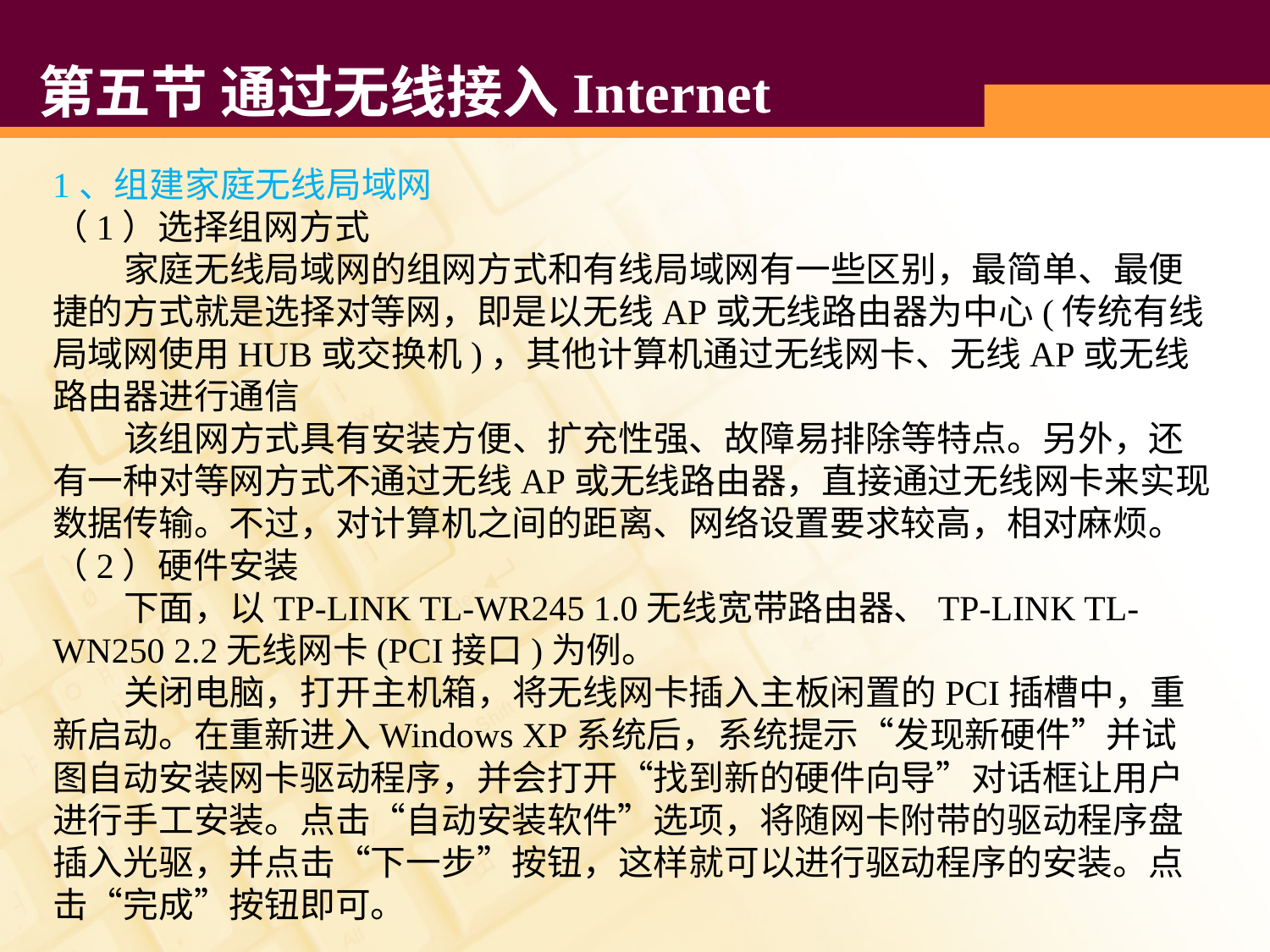

# 第五节 通过无线接入Internet
1、组建家庭无线局域网
（1）选择组网方式
        家庭无线局域网的组网方式和有线局域网有一些区别，最简单、最便捷的方式就是选择对等网，即是以无线AP或无线路由器为中心(传统有线局域网使用HUB或交换机)，其他计算机通过无线网卡、无线AP或无线路由器进行通信
        该组网方式具有安装方便、扩充性强、故障易排除等特点。另外，还有一种对等网方式不通过无线AP或无线路由器，直接通过无线网卡来实现数据传输。不过，对计算机之间的距离、网络设置要求较高，相对麻烦。
（2）硬件安装
        下面，以TP-LINK TL-WR245 1.0无线宽带路由器、TP-LINK TL-WN250 2.2无线网卡(PCI接口)为例。
        关闭电脑，打开主机箱，将无线网卡插入主板闲置的PCI插槽中，重新启动。在重新进入Windows XP系统后，系统提示“发现新硬件”并试图自动安装网卡驱动程序，并会打开“找到新的硬件向导”对话框让用户进行手工安装。点击“自动安装软件”选项，将随网卡附带的驱动程序盘插入光驱，并点击“下一步”按钮，这样就可以进行驱动程序的安装。点击“完成”按钮即可。